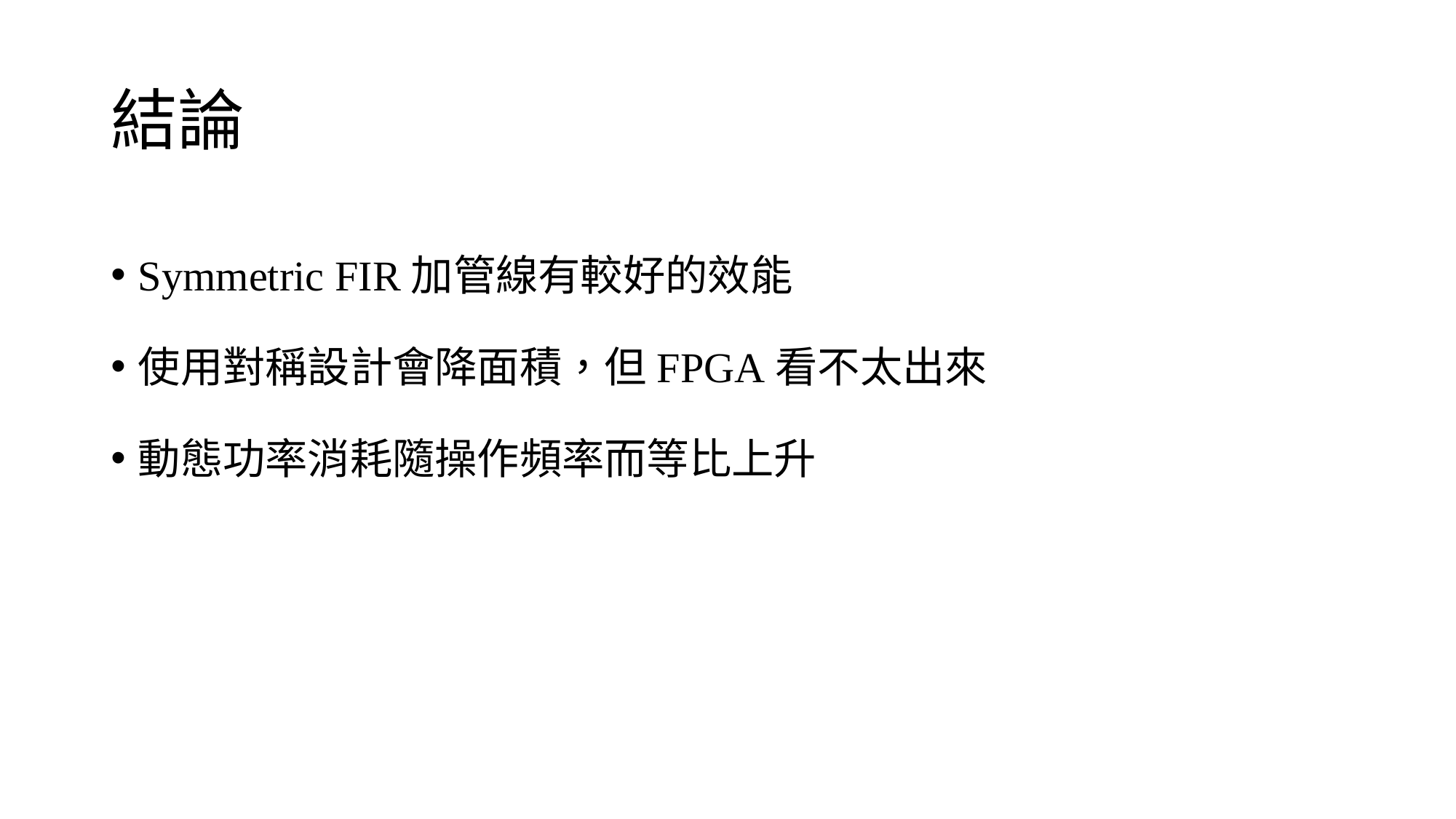

# 結論
Symmetric FIR加管線有較好的效能
使用對稱設計會降面積，但FPGA看不太出來
動態功率消耗隨操作頻率而等比上升